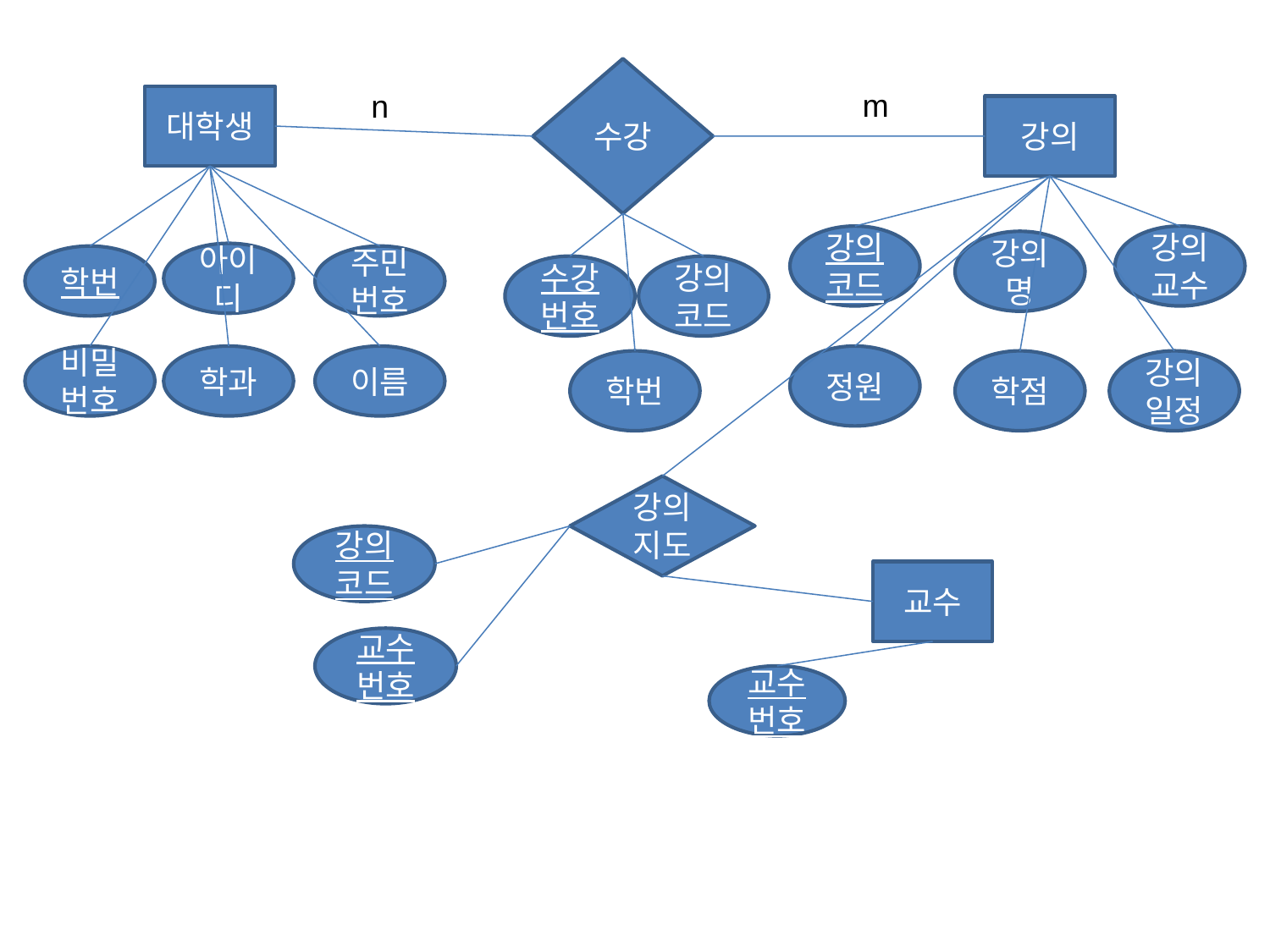

수강
m
n
대학생
강의
강의코드
강의교수
강의명
아이디
학번
주민번호
수강번호
강의코드
비밀번호
학과
이름
정원
학번
학점
강의일정
강의지도
강의코드
교수
교수번호
교수번호